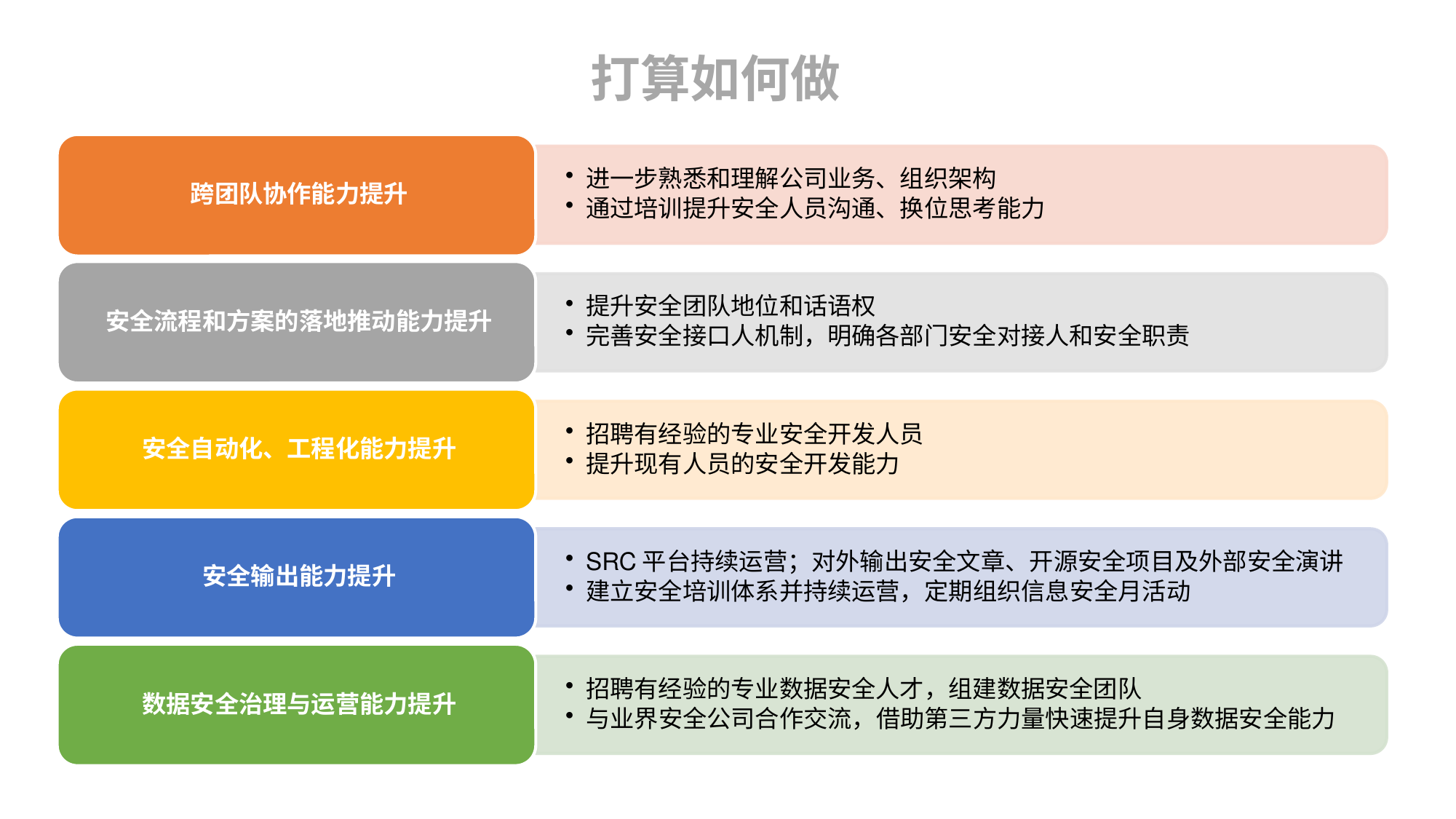

打算如何做
进一步熟悉和理解公司业务、组织架构
通过培训提升安全人员沟通、换位思考能力
跨团队协作能力提升
提升安全团队地位和话语权
完善安全接口人机制，明确各部门安全对接人和安全职责
安全流程和方案的落地推动能力提升
招聘有经验的专业安全开发人员
提升现有人员的安全开发能力
安全自动化、工程化能力提升
SRC平台持续运营；对外输出安全文章、开源安全项目及外部安全演讲
建立安全培训体系并持续运营，定期组织信息安全月活动
安全输出能力提升
招聘有经验的专业数据安全人才，组建数据安全团队
与业界安全公司合作交流，借助第三方力量快速提升自身数据安全能力
数据安全治理与运营能力提升